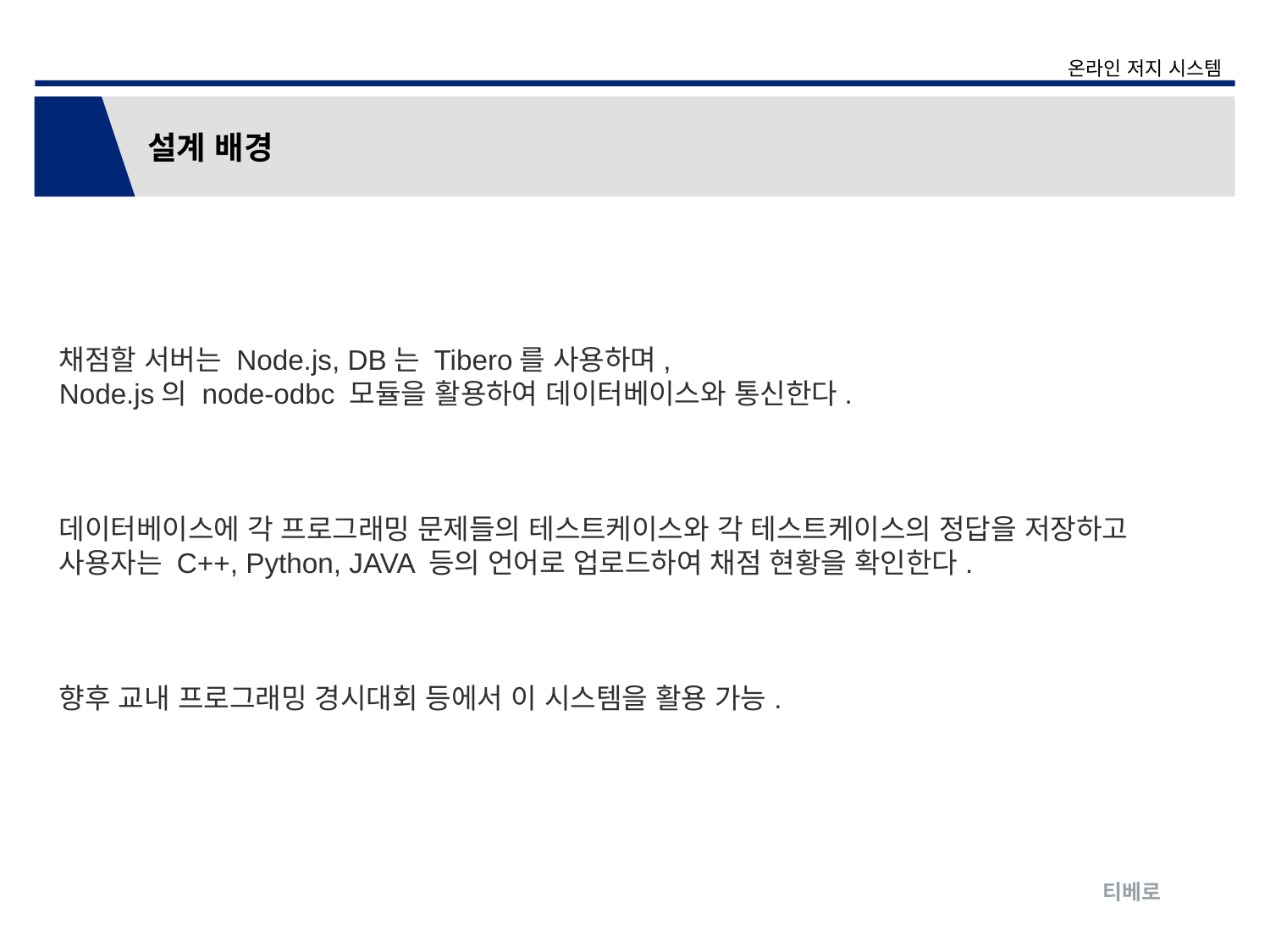

온라인 저지 시스템

설계 배경

채점할 서버는 Node.js, DB는 Tibero를 사용하며,
Node.js의 node-odbc 모듈을 활용하여 데이터베이스와 통신한다.

데이터베이스에 각 프로그래밍 문제들의 테스트케이스와 각 테스트케이스의 정답을 저장하고
사용자는 C++, Python, JAVA 등의 언어로 업로드하여 채점 현황을 확인한다.

향후 교내 프로그래밍 경시대회 등에서 이 시스템을 활용 가능.

티베로